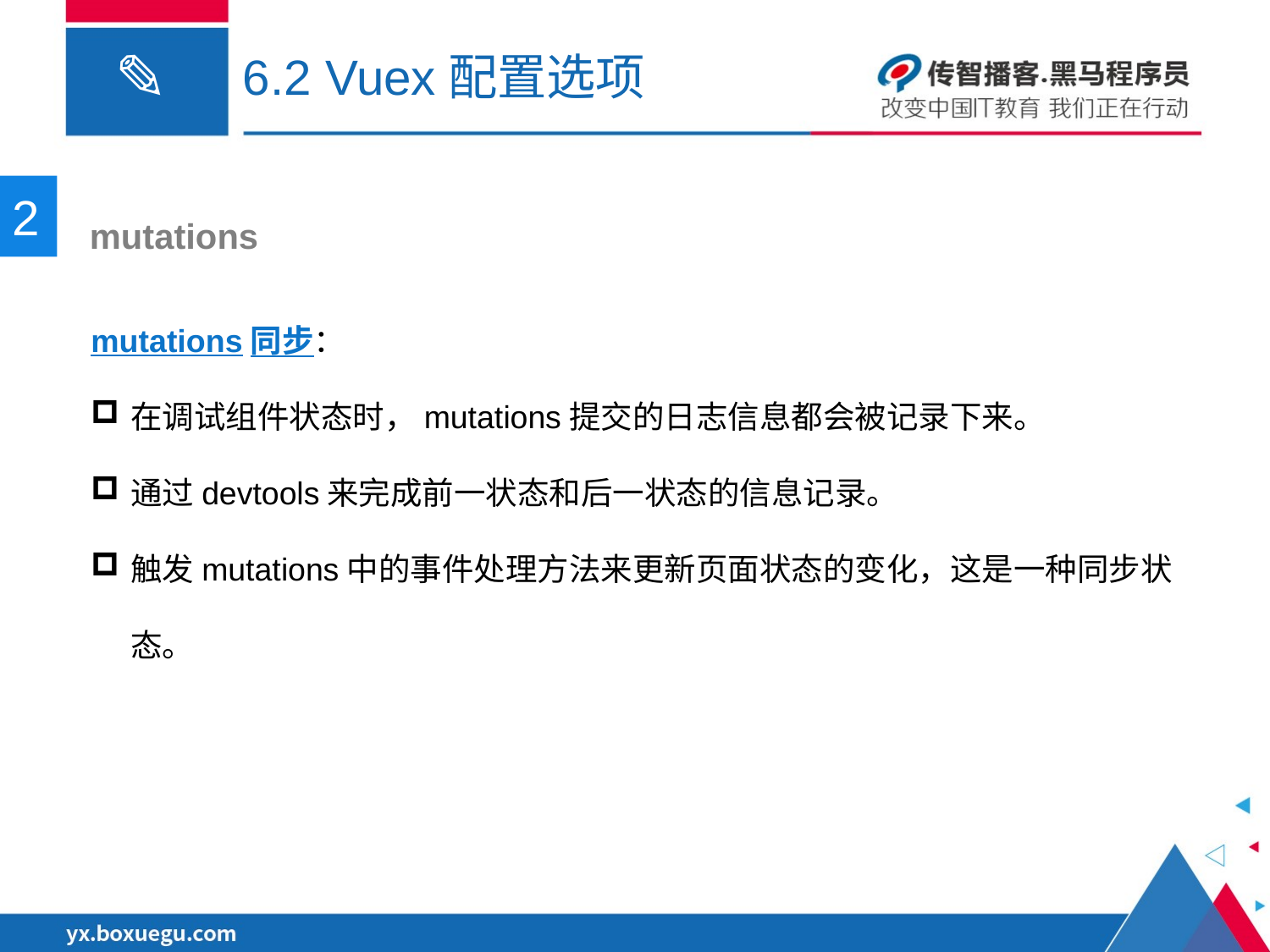

# 6.2 Vuex配置选项

2
  mutations
mutations同步：
在调试组件状态时，mutations提交的日志信息都会被记录下来。
通过devtools来完成前一状态和后一状态的信息记录。
触发mutations中的事件处理方法来更新页面状态的变化，这是一种同步状态。